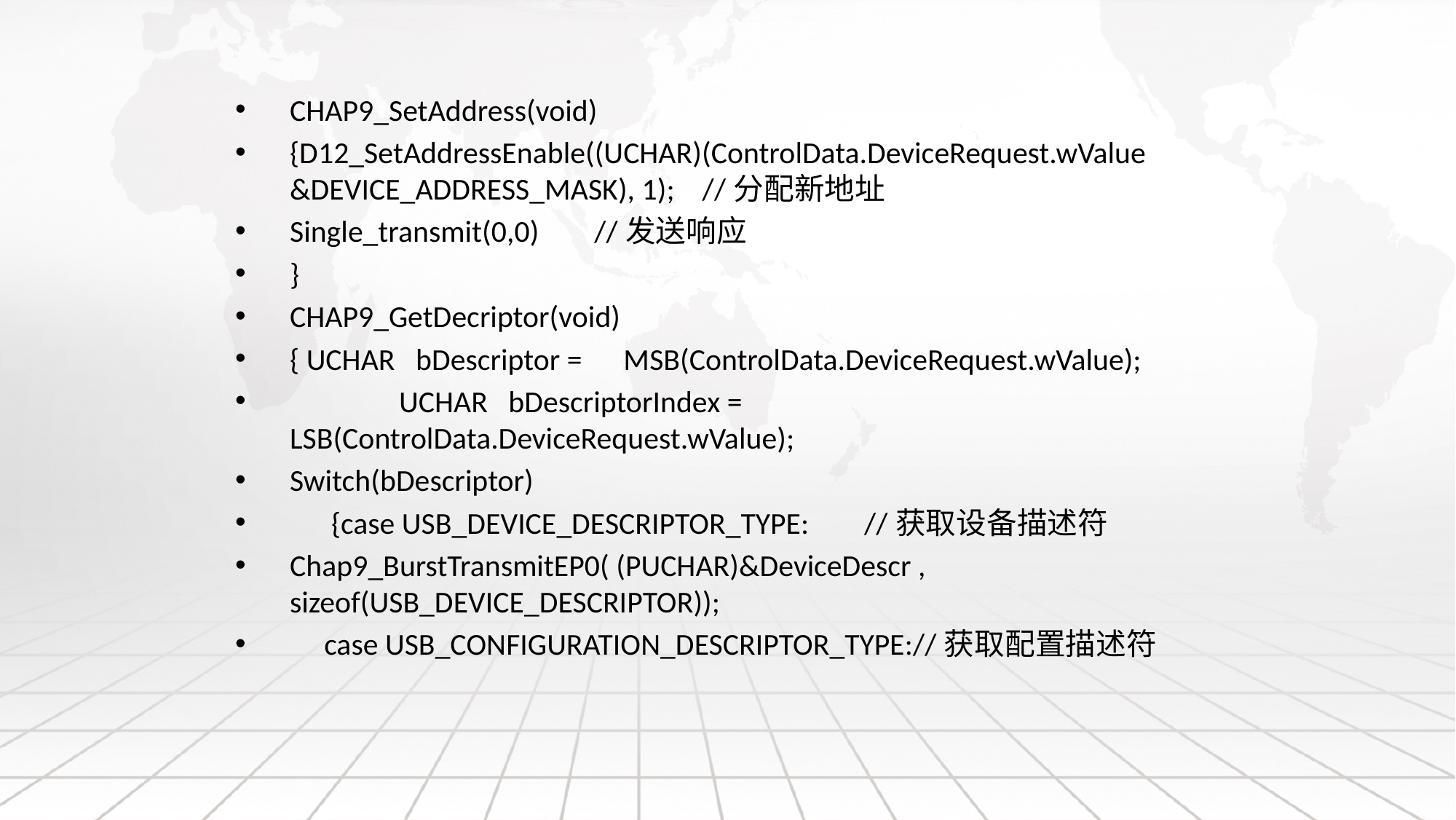

CHAP9_SetAddress(void)
{D12_SetAddressEnable((UCHAR)(ControlData.DeviceRequest.wValue &DEVICE_ADDRESS_MASK), 1);    //分配新地址
Single_transmit(0,0)        //发送响应
}
CHAP9_GetDecriptor(void)
{ UCHAR   bDescriptor =      MSB(ControlData.DeviceRequest.wValue);
	UCHAR   bDescriptorIndex = LSB(ControlData.DeviceRequest.wValue);
Switch(bDescriptor)
      {case USB_DEVICE_DESCRIPTOR_TYPE:        //获取设备描述符
Chap9_BurstTransmitEP0( (PUCHAR)&DeviceDescr , sizeof(USB_DEVICE_DESCRIPTOR));
     case USB_CONFIGURATION_DESCRIPTOR_TYPE://获取配置描述符